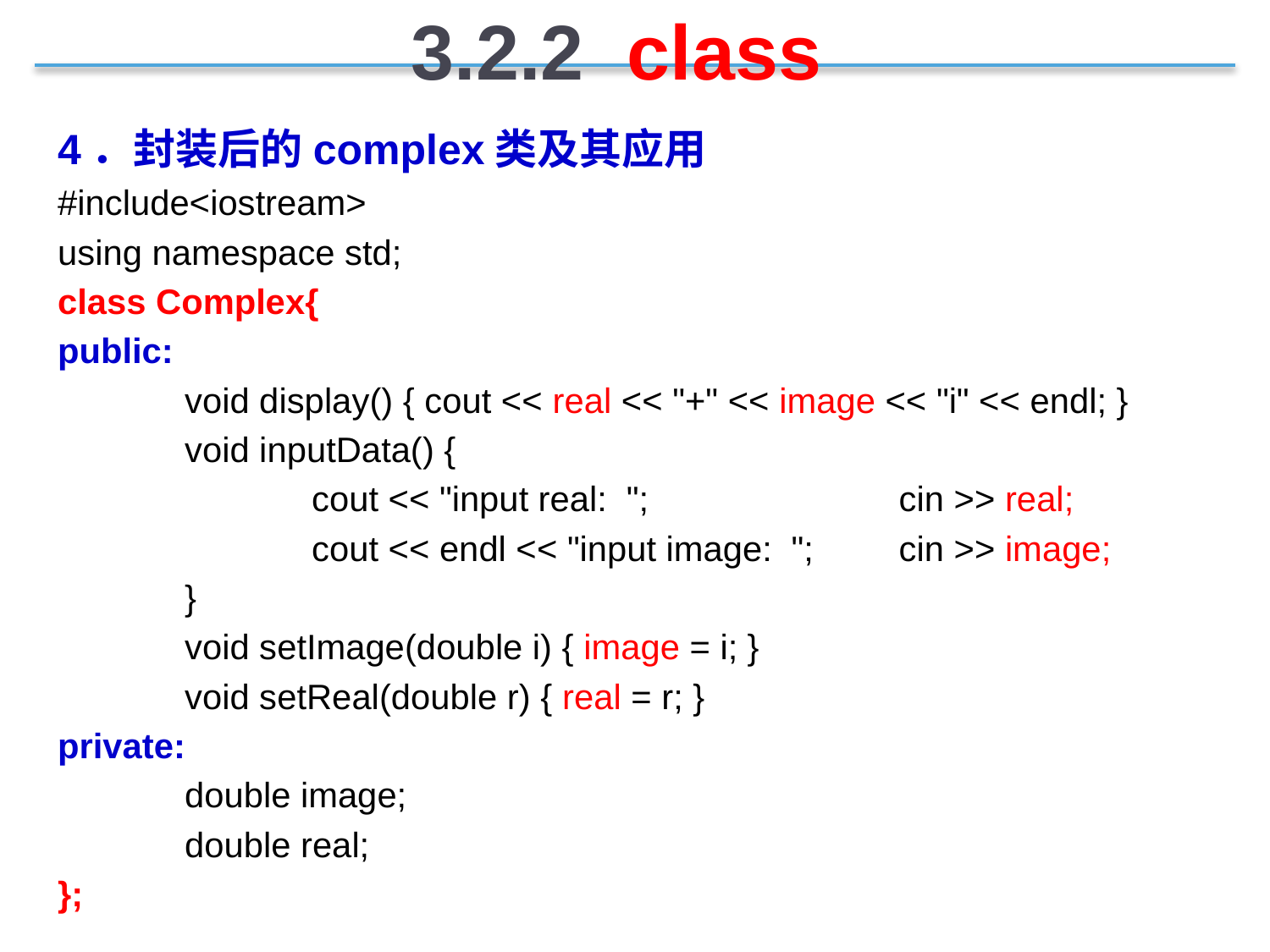

3.2.2  class
4．封装后的complex类及其应用
#include<iostream>
using namespace std;
class Complex{
public:
	void display() { cout << real << "+" << image << "i" << endl; }
	void inputData() {
		cout << "input real:  "; 		　　cin >> real;
		cout << endl << "input image:  ";	　　cin >> image;
	}
	void setImage(double i) { image = i; }
	void setReal(double r) { real = r; }
private:
	double image;
	double real;
};